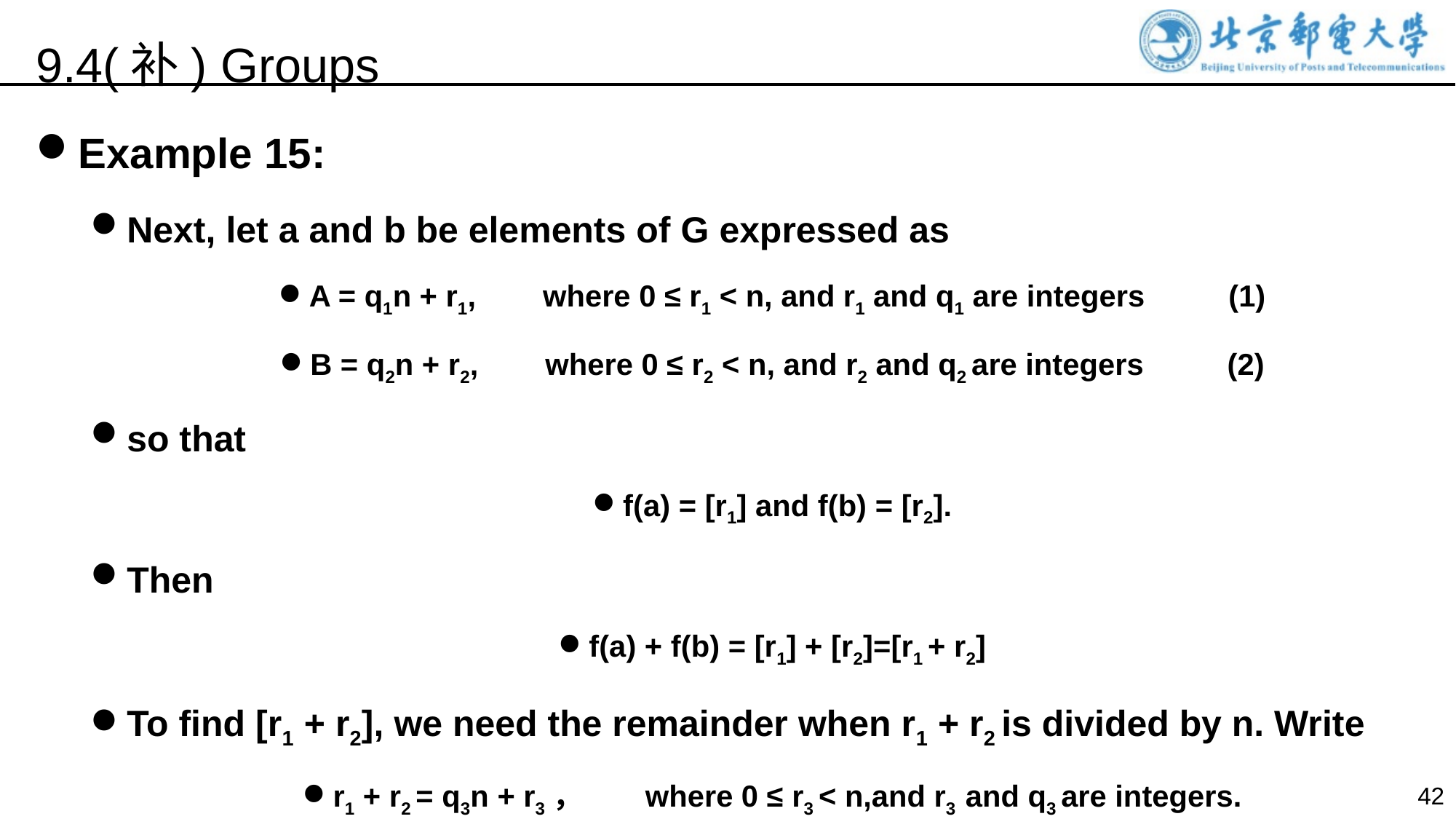

9.4(补) Groups
Example 15:
Next, let a and b be elements of G expressed as
A = q1n + r1,        where 0 ≤ r1 < n, and r1 and q1 are integers          (1)
B = q2n + r2,        where 0 ≤ r2 < n, and r2 and q2 are integers          (2)
so that
f(a) = [r1] and f(b) = [r2].
Then
f(a) + f(b) = [r1] + [r2]=[r1 + r2]
To find [r1 + r2], we need the remainder when r1 + r2 is divided by n. Write
r1 + r2 = q3n + r3，        where 0 ≤ r3 < n,and r3  and q3 are integers.